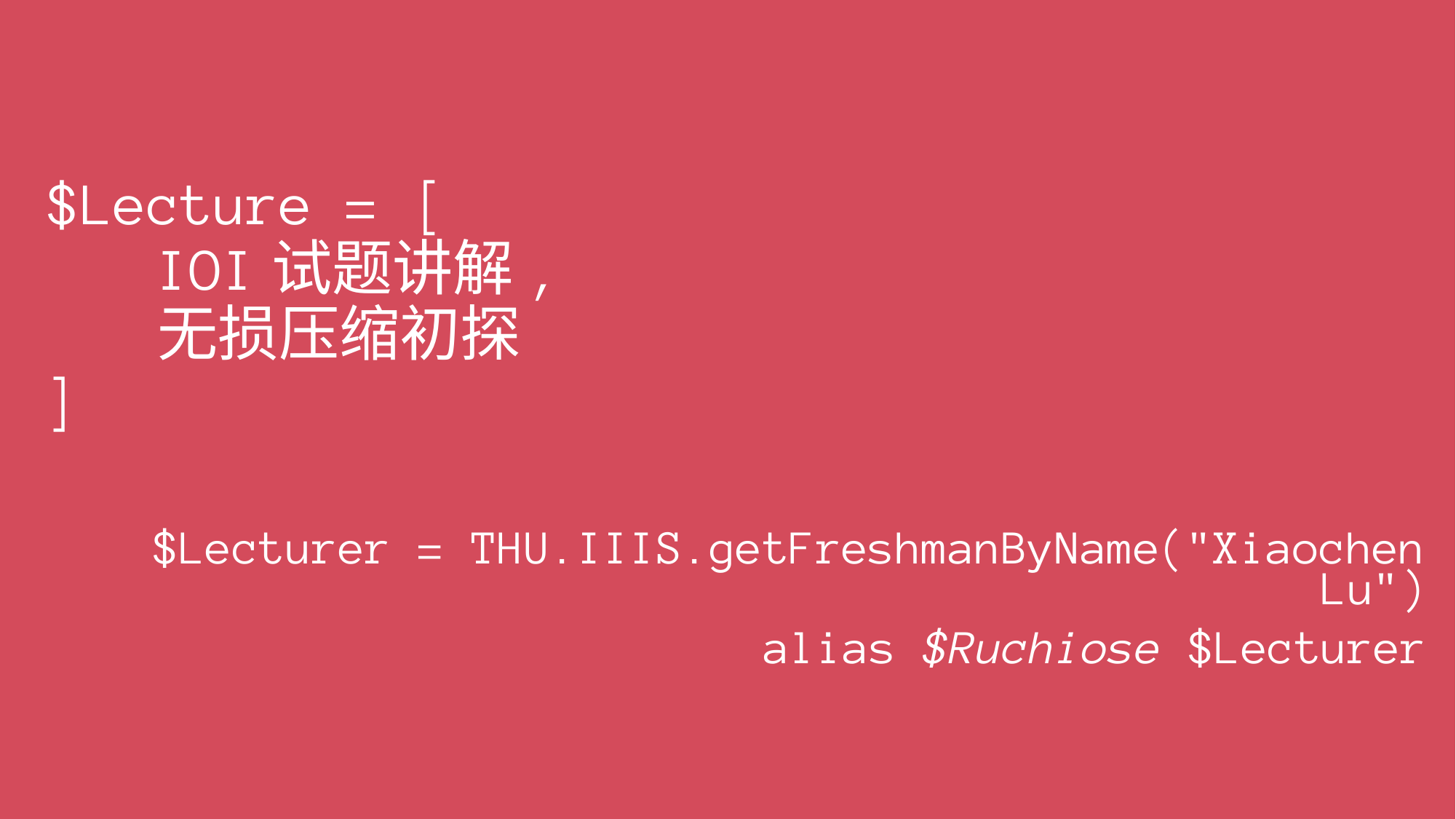

# $Lecture = [ IOI试题讲解, 无损压缩初探 ]
$Lecturer = THU.IIIS.getFreshmanByName("Xiaochen Lu")
alias $Ruchiose $Lecturer